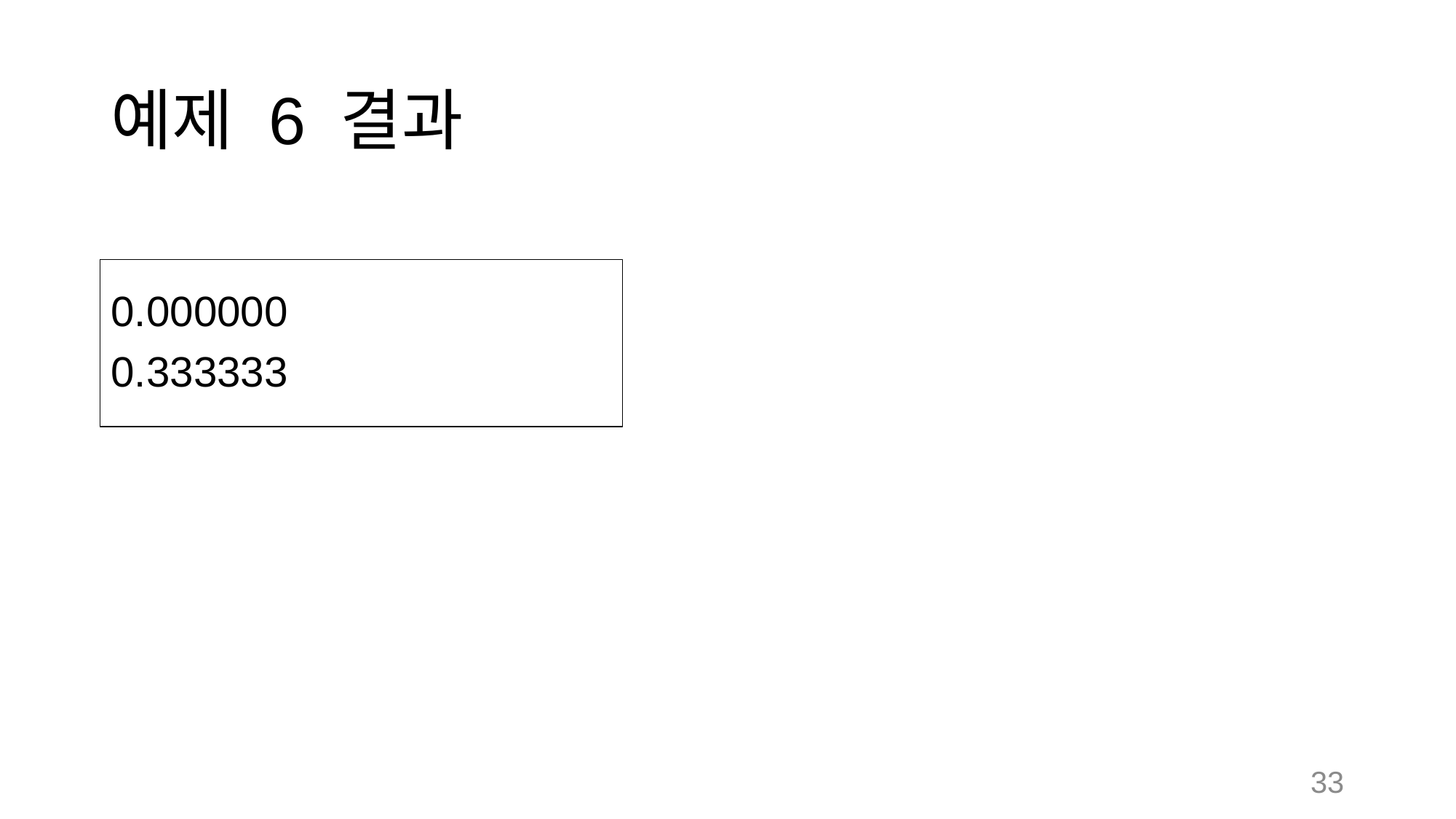

# 예제 6 결과

0.000000
0.333333

33